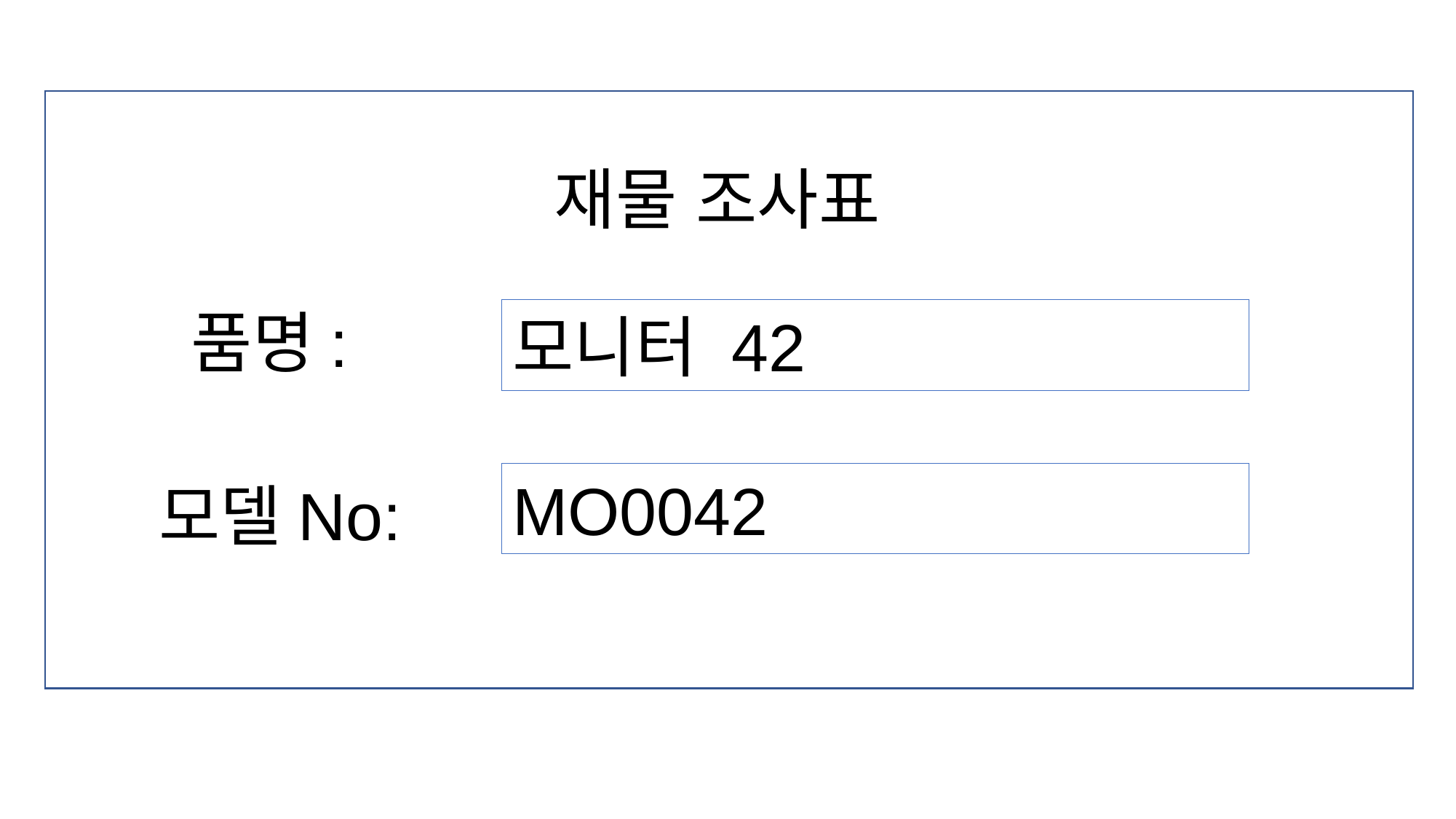

재물 조사표
품명:
모니터 42
MO0042
모델No: